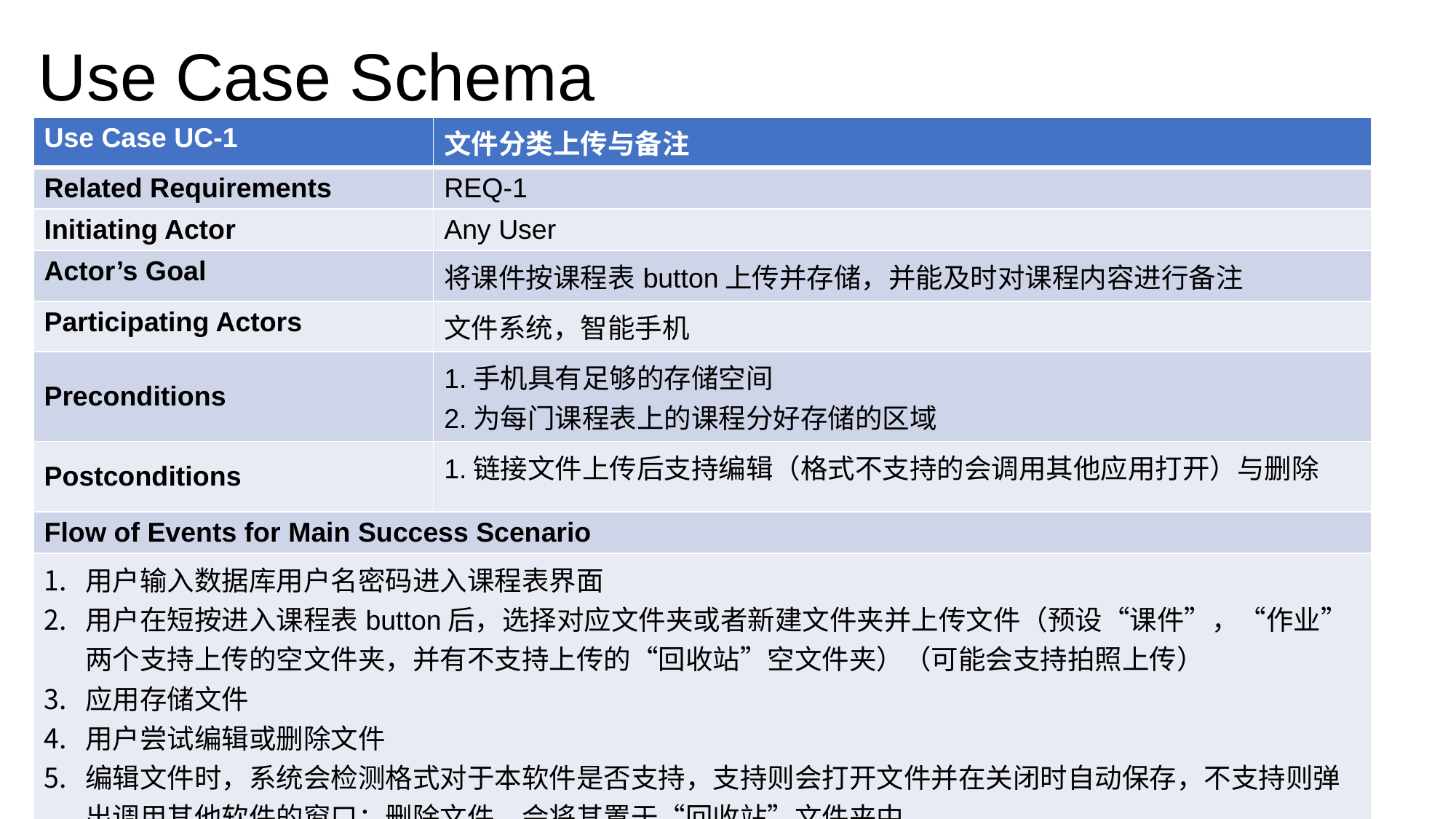

# Use Case Schema
| Use Case UC-1 | 文件分类上传与备注 |
| --- | --- |
| Related Requirements | REQ-1 |
| Initiating Actor | Any User |
| Actor’s Goal | 将课件按课程表button上传并存储，并能及时对课程内容进行备注 |
| Participating Actors | 文件系统，智能手机 |
| Preconditions | 1.手机具有足够的存储空间 2.为每门课程表上的课程分好存储的区域 |
| Postconditions | 1.链接文件上传后支持编辑（格式不支持的会调用其他应用打开）与删除 |
| Flow of Events for Main Success Scenario |  |
| 用户输入数据库用户名密码进入课程表界面 用户在短按进入课程表button后，选择对应文件夹或者新建文件夹并上传文件（预设“课件”，“作业”两个支持上传的空文件夹，并有不支持上传的“回收站”空文件夹）（可能会支持拍照上传） 应用存储文件 用户尝试编辑或删除文件 编辑文件时，系统会检测格式对于本软件是否支持，支持则会打开文件并在关闭时自动保存，不支持则弹出调用其他软件的窗口；删除文件，会将其置于“回收站”文件夹中 用户长按备注并编辑，退出时系统会自动保存 |  |